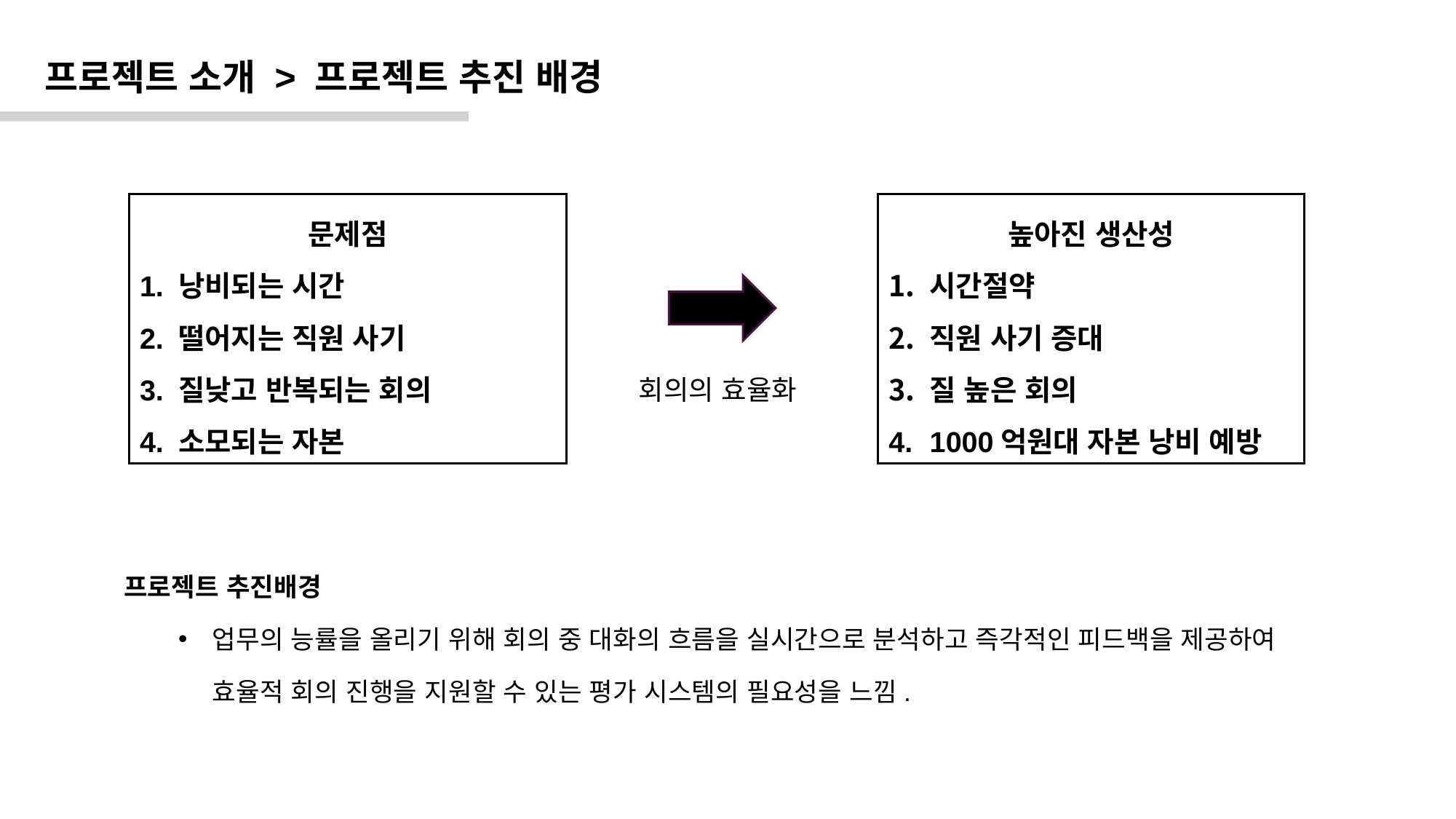

프로젝트 소개 > 프로젝트 추진 배경

문제점
1. 낭비되는 시간
2. 떨어지는 직원 사기
3. 질낮고 반복되는 회의
4. 소모되는 자본
높아진 생산성
시간절약
직원 사기 증대
질 높은 회의
1000억원대 자본 낭비 예방

회의의 효율화
프로젝트 추진배경
업무의 능률을 올리기 위해 회의 중 대화의 흐름을 실시간으로 분석하고 즉각적인 피드백을 제공하여 효율적 회의 진행을 지원할 수 있는 평가 시스템의 필요성을 느낌.